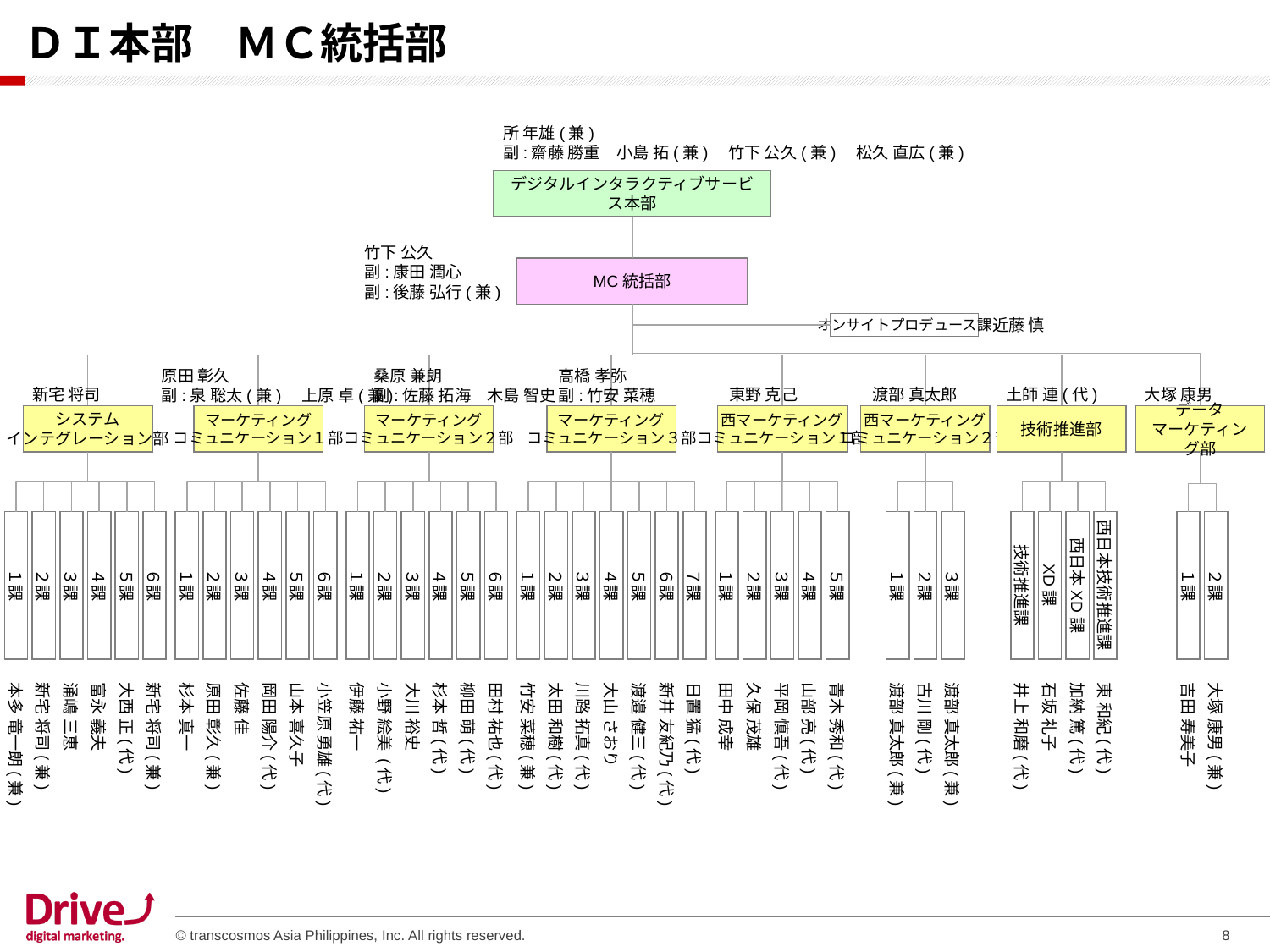

# ＤＩ本部　ＭＣ統括部
所 年雄(兼)
副:齋藤 勝重　小島 拓(兼)　竹下 公久(兼)　松久 直広(兼)
デジタルインタラクティブサービス本部
竹下 公久
副:康田 潤心
副:後藤 弘行(兼)
MC統括部
オンサイトプロデュース課
近藤 慎
原田 彰久
副:泉 聡太(兼)　上原 卓(兼)
桑原 兼朗
副:佐藤 拓海　木島 智史
高橋 孝弥
副:竹安 菜穂
新宅 将司
東野 克己
渡部 真太郎
土師 連(代)
大塚 康男
システム
インテグレーション部
マーケティング
コミュニケーション１部
マーケティング
コミュニケーション２部
マーケティング
コミュニケーション３部
西マーケティング
コミュニケーション１部
西マーケティング
コミュニケーション２部
技術推進部
データ
マーケティング部
１課
２課
３課
４課
５課
６課
１課
２課
３課
４課
５課
６課
１課
２課
３課
４課
５課
６課
１課
２課
３課
４課
５課
６課
７課
１課
２課
３課
４課
５課
１課
２課
３課
技術推進課
XD課
西日本XD課
西日本技術推進課
１課
２課
本多 竜一朗(兼)
新宅 将司(兼)
涌嶋 三恵
富永 義夫
大西 正(代)
新宅 将司(兼)
杉本 真一
原田 彰久(兼)
佐藤 佳
岡田 陽介(代)
山本 喜久子
小笠原 勇雄(代)
伊藤 祐一
小野 絵美 (代)
大川 裕史
杉本 哲(代)
柳田 萌(代)
田村 祐也(代)
竹安 菜穂(兼)
太田 和樹(代)
川路 拓真(代)
大山 さおり
渡邉 健三(代)
新井 友紀乃(代)
日置 猛(代)
田中 成幸
久保 茂雄
平岡 慎吾(代)
山部 亮(代)
青木 秀和(代)
渡部 真太郎(兼)
古川 剛(代)
渡部 真太郎(兼)
井上 和磨(代)
石坂 礼子
加納 篤(代)
東 和紀(代)
吉田 寿美子
大塚 康男(兼)